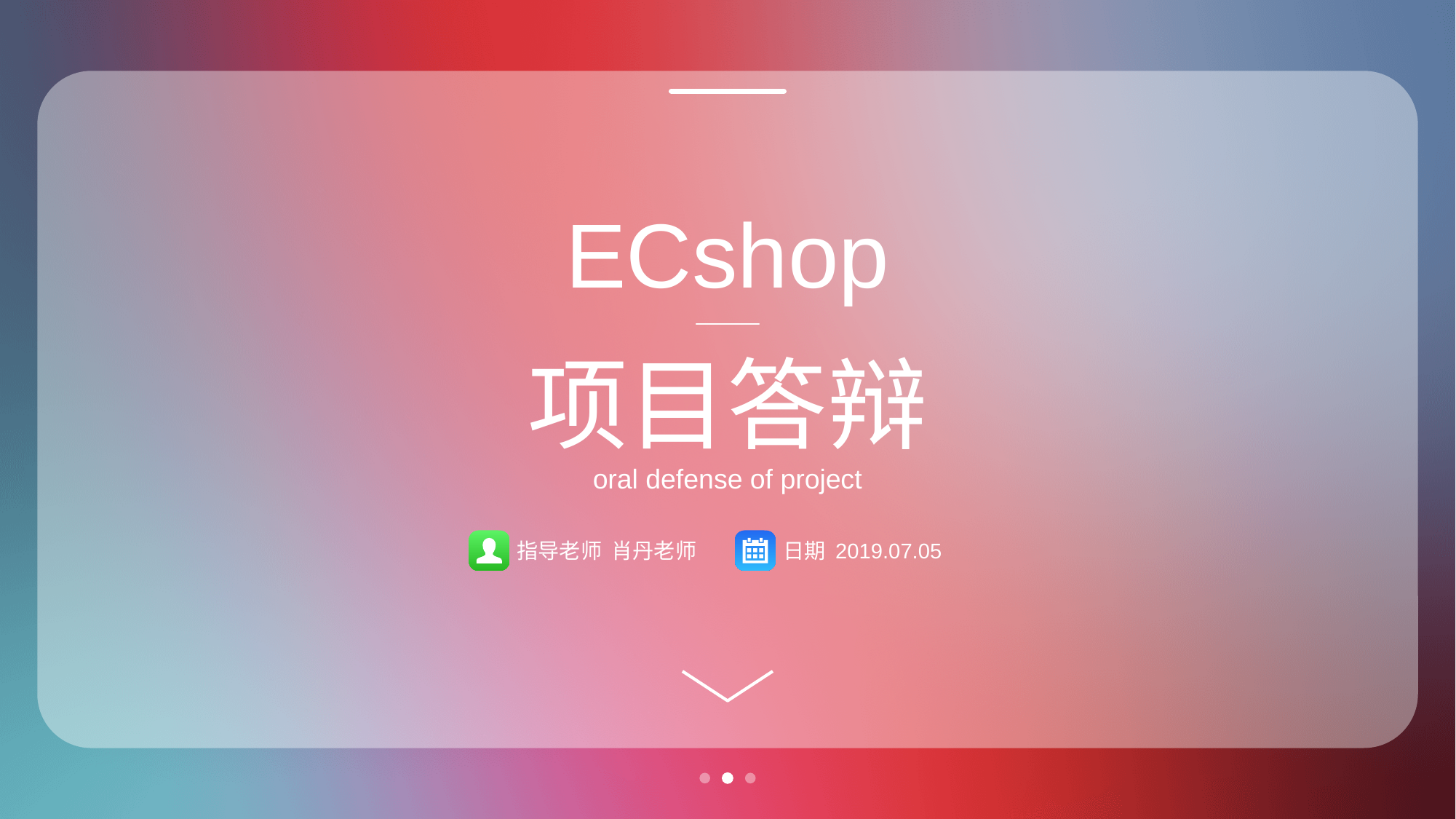

ECshop
项目答辩
oral defense of project

指导老师  肖丹老师

日期 2019.07.05